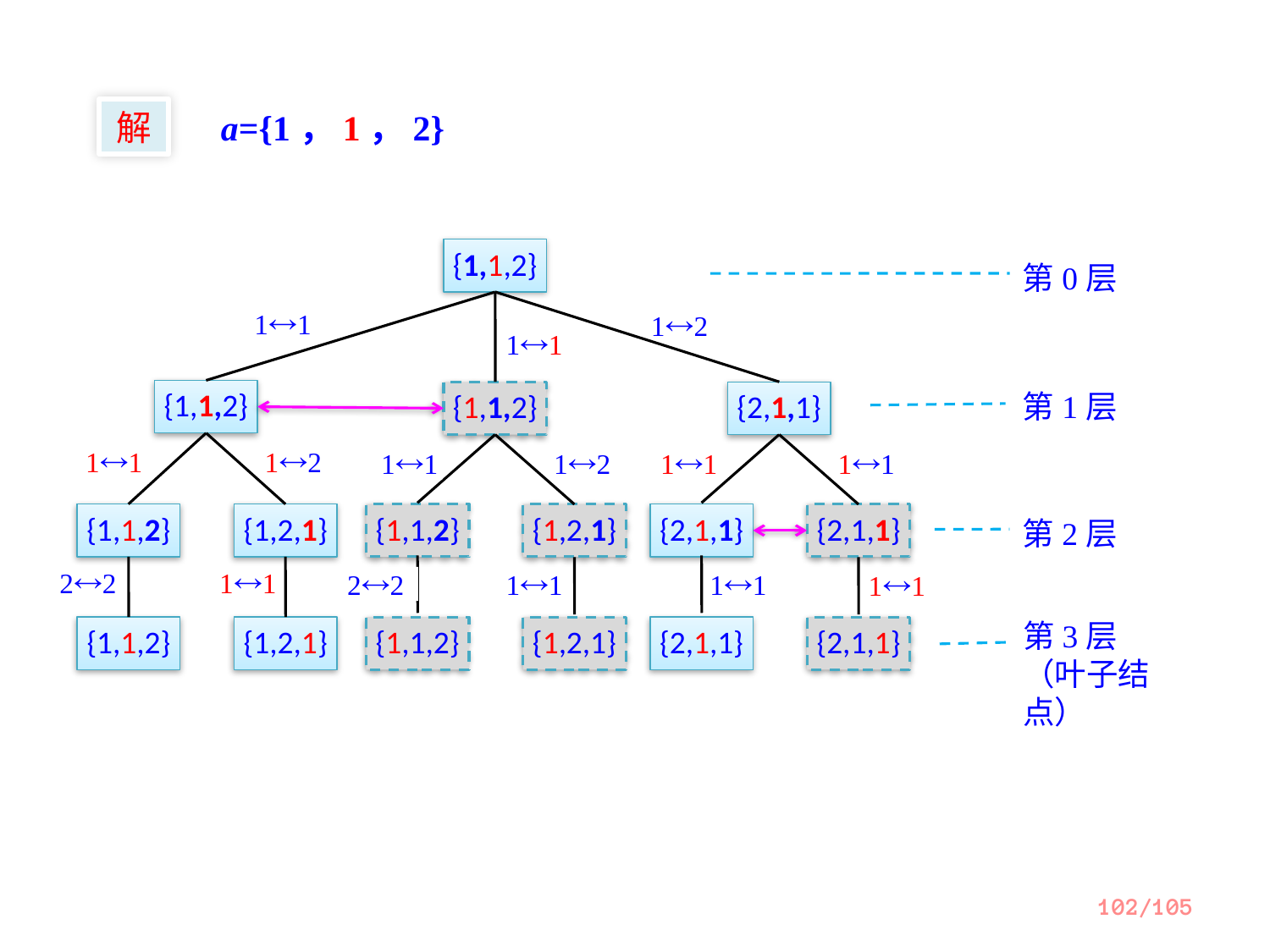

解
a={1，1，2}
{1,1,2}
第0层

1↔1
1↔2
1↔1
{1,1,2}
{1,1,2}
{2,1,1}
第1层

1↔1
1↔2
1↔1
1↔2
1↔1
1↔1
{1,1,2}
{1,2,1}
{1,1,2}
{1,2,1}
{2,1,1}
{2,1,1}
第2层

2↔2
1↔1
2↔2
1↔1
1↔1
1↔1
第3层（叶子结点）
{1,1,2}
{1,2,1}
{1,1,2}
{1,2,1}
{2,1,1}
{2,1,1}

102/105